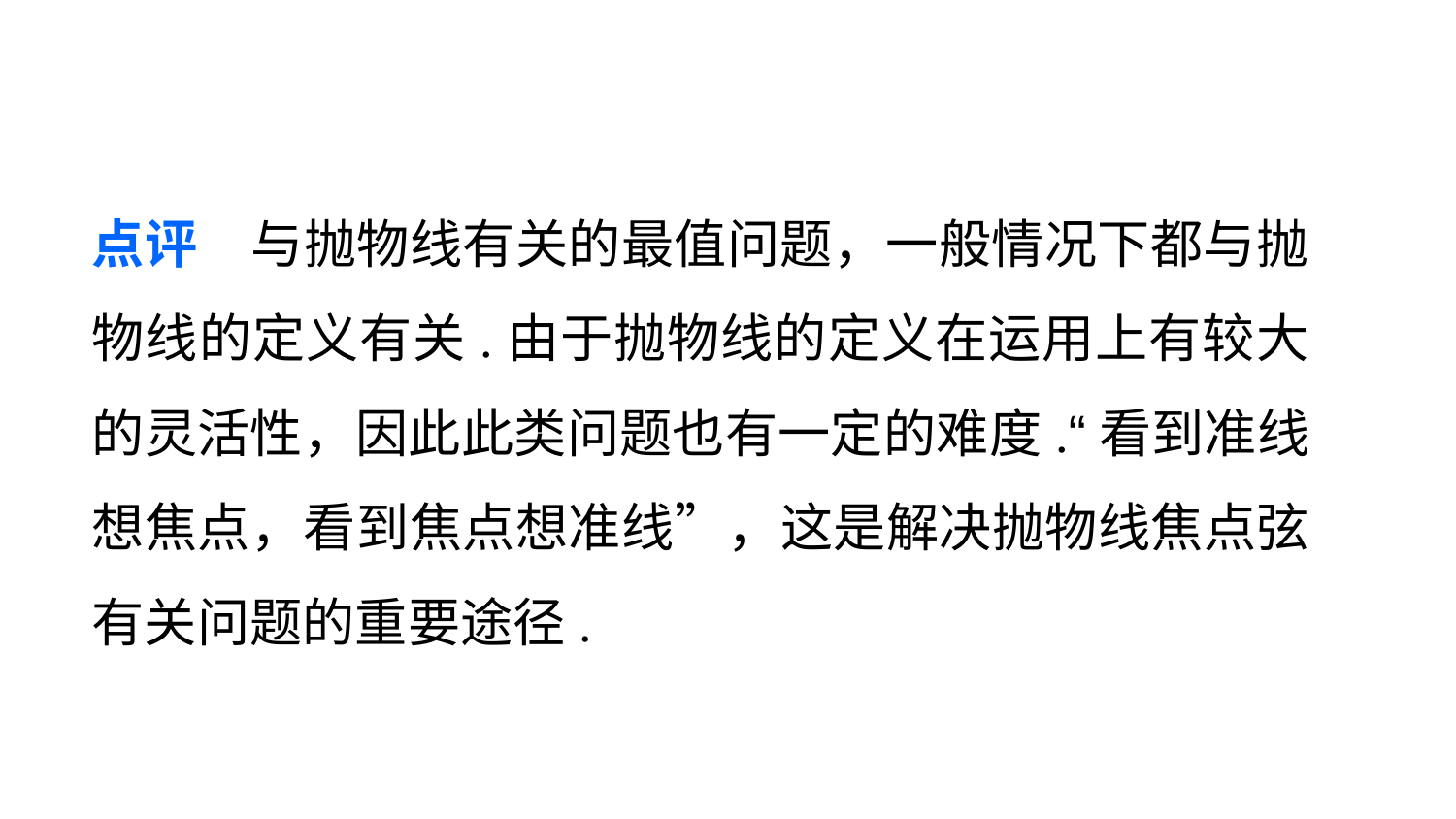

点评　与抛物线有关的最值问题，一般情况下都与抛物线的定义有关.由于抛物线的定义在运用上有较大的灵活性，因此此类问题也有一定的难度.“看到准线想焦点，看到焦点想准线”，这是解决抛物线焦点弦有关问题的重要途径.